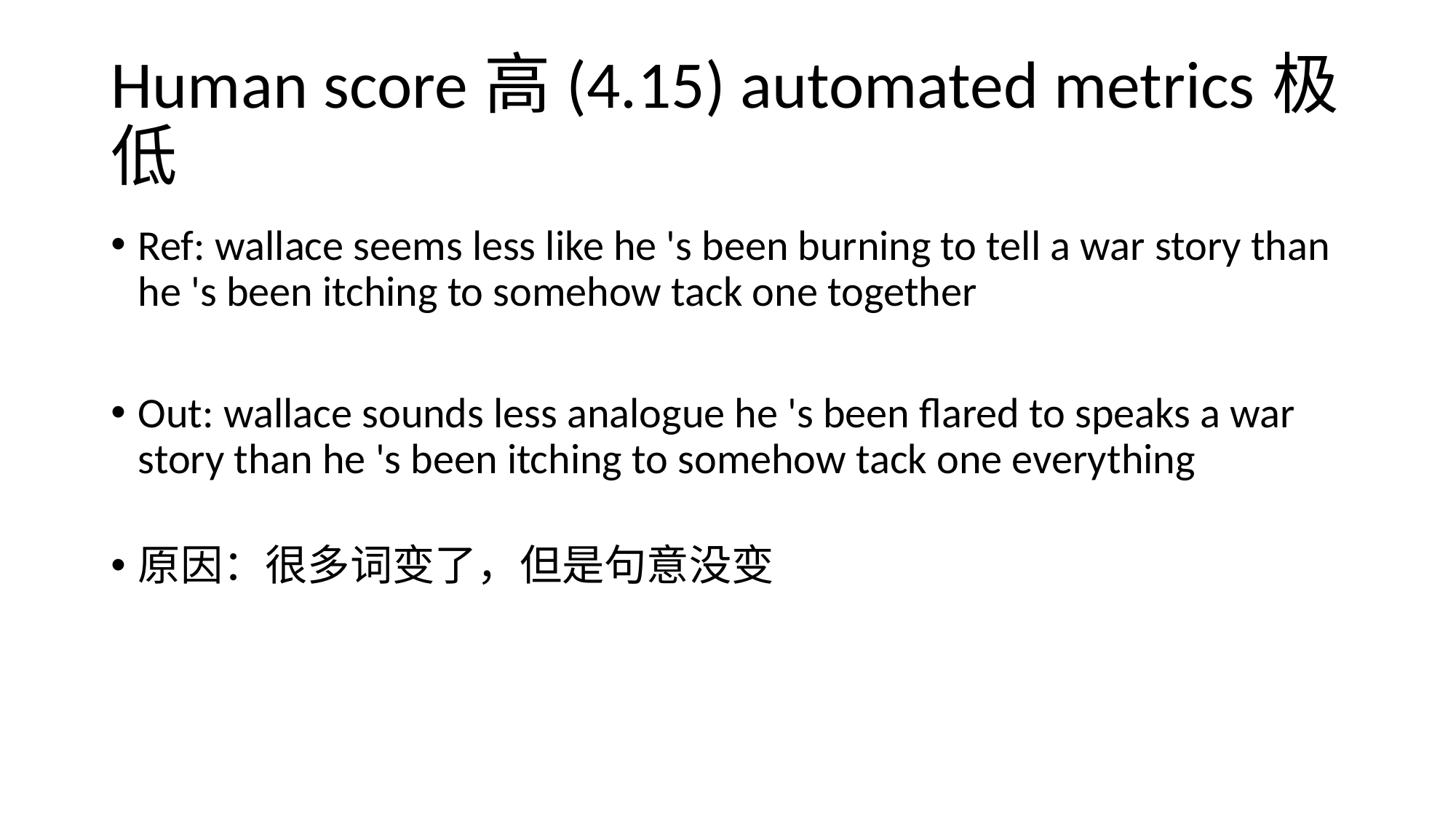

# Human score高(4.15) automated metrics极低
Ref: wallace seems less like he 's been burning to tell a war story than he 's been itching to somehow tack one together

Out: wallace sounds less analogue he 's been flared to speaks a war story than he 's been itching to somehow tack one everything
原因：很多词变了，但是句意没变